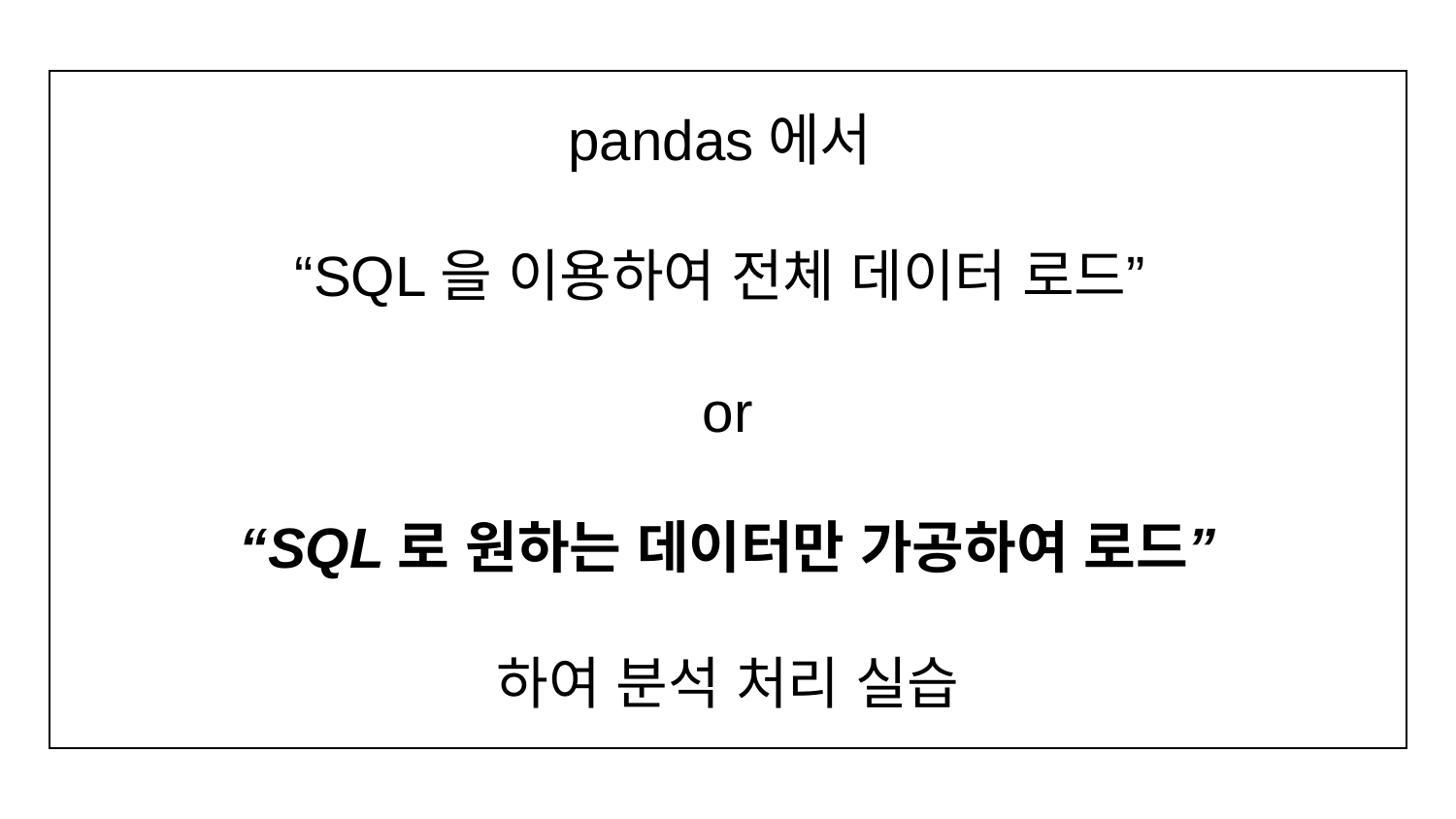

# pandas에서

“SQL을 이용하여 전체 데이터 로드”

or

“SQL로 원하는 데이터만 가공하여 로드”

하여 분석 처리 실습